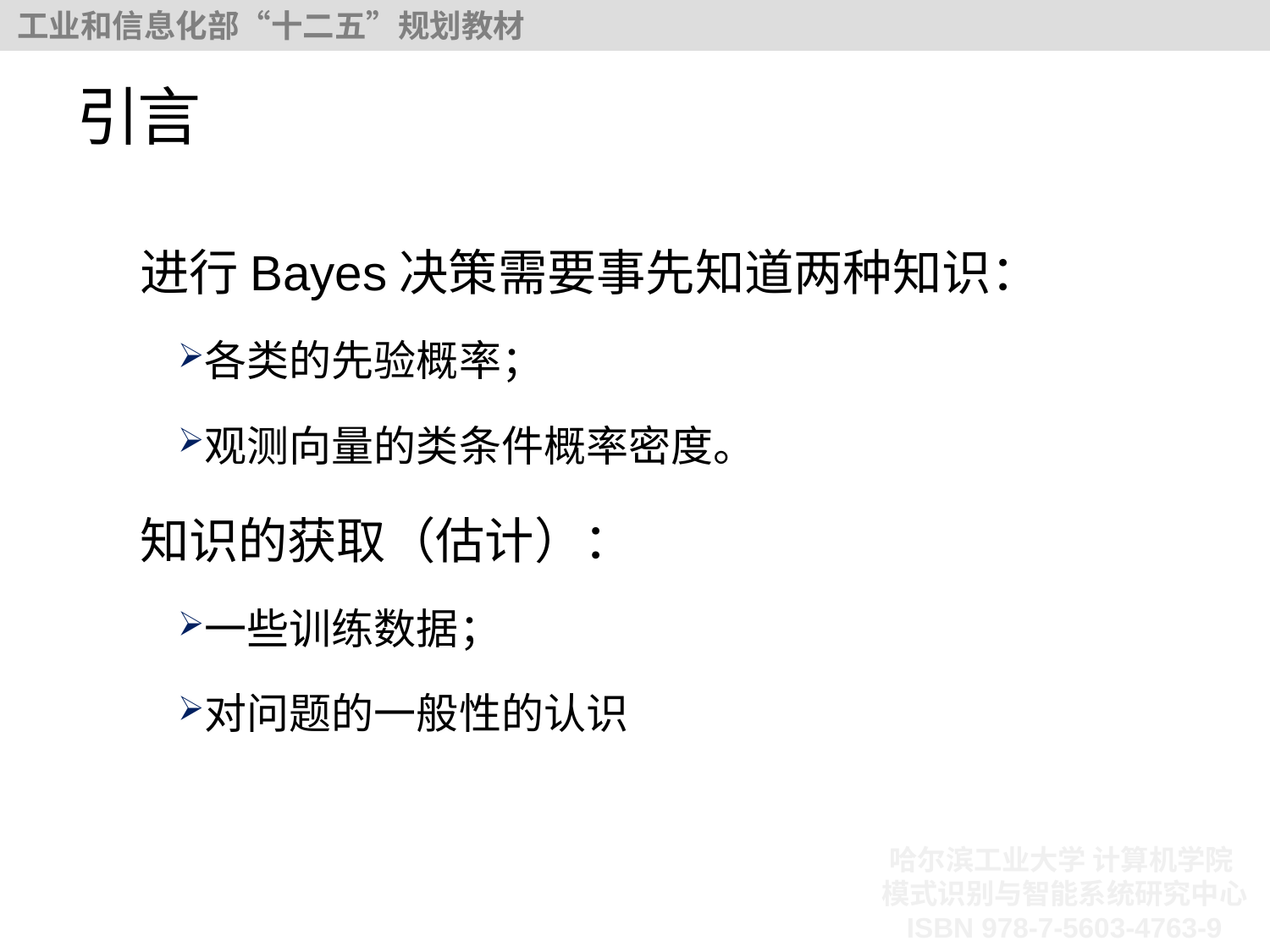

# 引言

进行Bayes决策需要事先知道两种知识：
各类的先验概率；
观测向量的类条件概率密度。
知识的获取（估计）：
一些训练数据；
对问题的一般性的认识